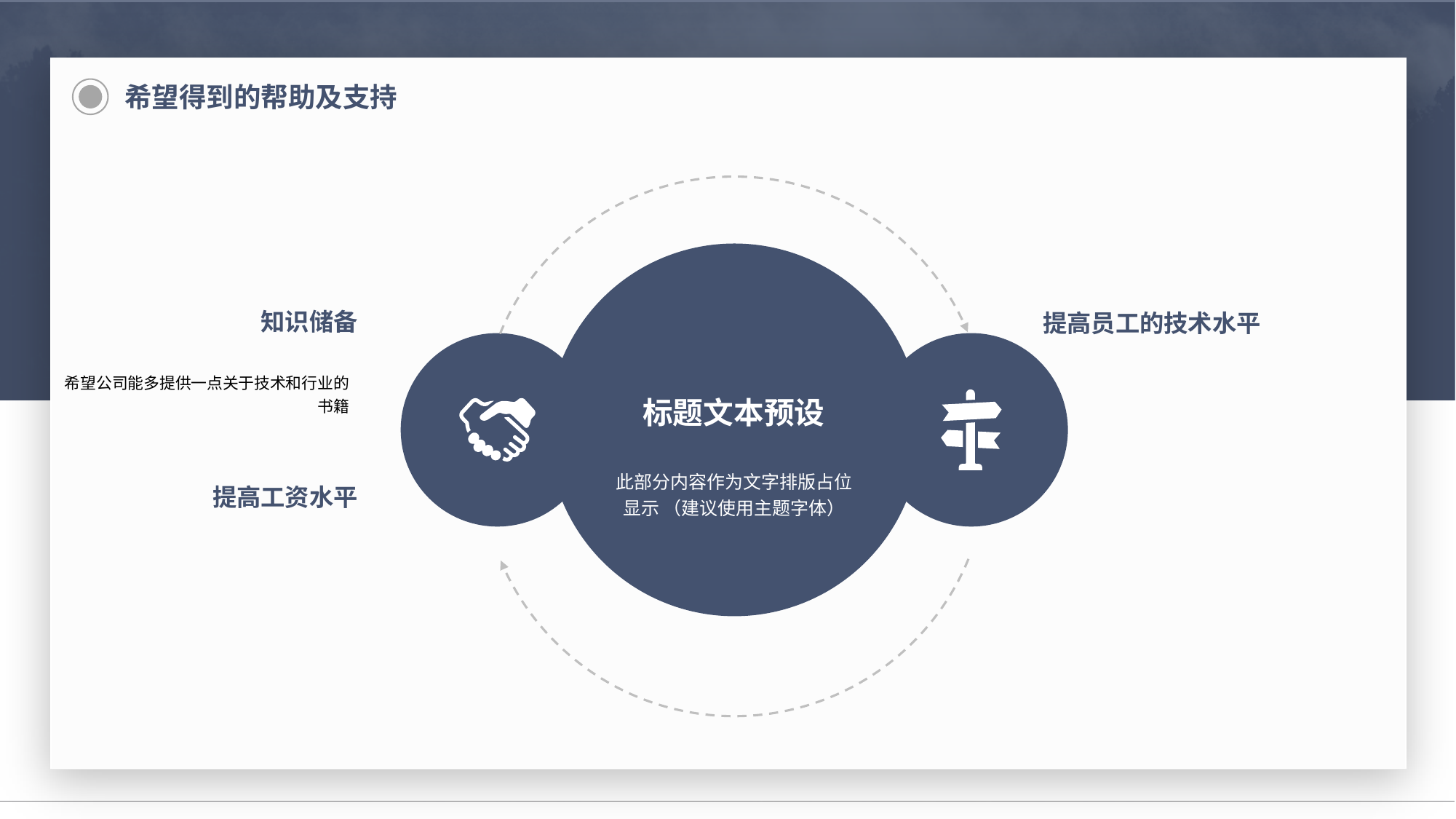

希望得到的帮助及支持

此部分内容作为文字排版占位显示 （建议使用主题字体）
知识储备
希望公司能多提供一点关于技术和行业的书籍
提高工资水平

提高员工的技术水平

标题文本预设